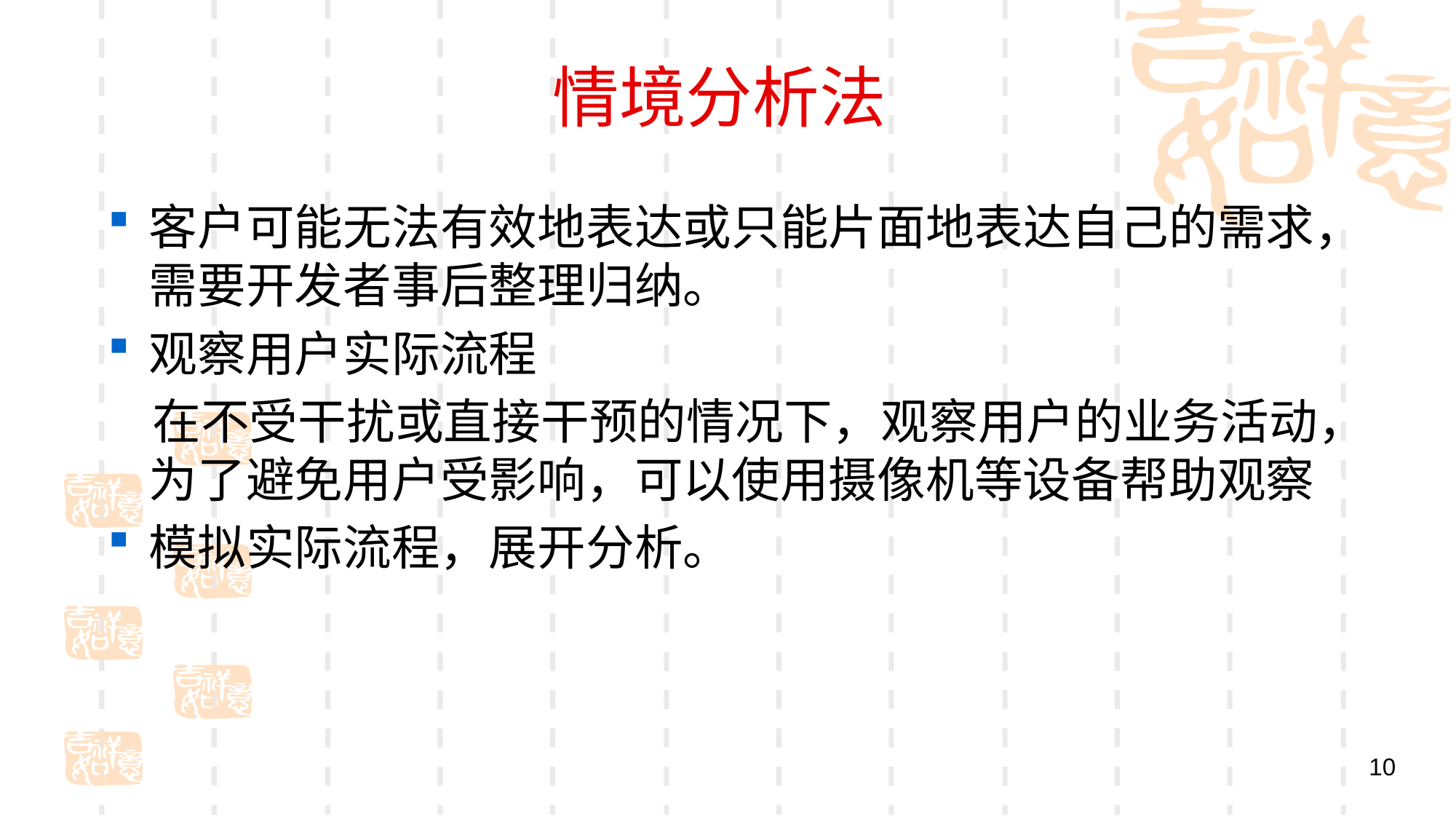

# 情境分析法
客户可能无法有效地表达或只能片面地表达自己的需求，需要开发者事后整理归纳。
观察用户实际流程
   在不受干扰或直接干预的情况下，观察用户的业务活动，为了避免用户受影响，可以使用摄像机等设备帮助观察
模拟实际流程，展开分析。

10